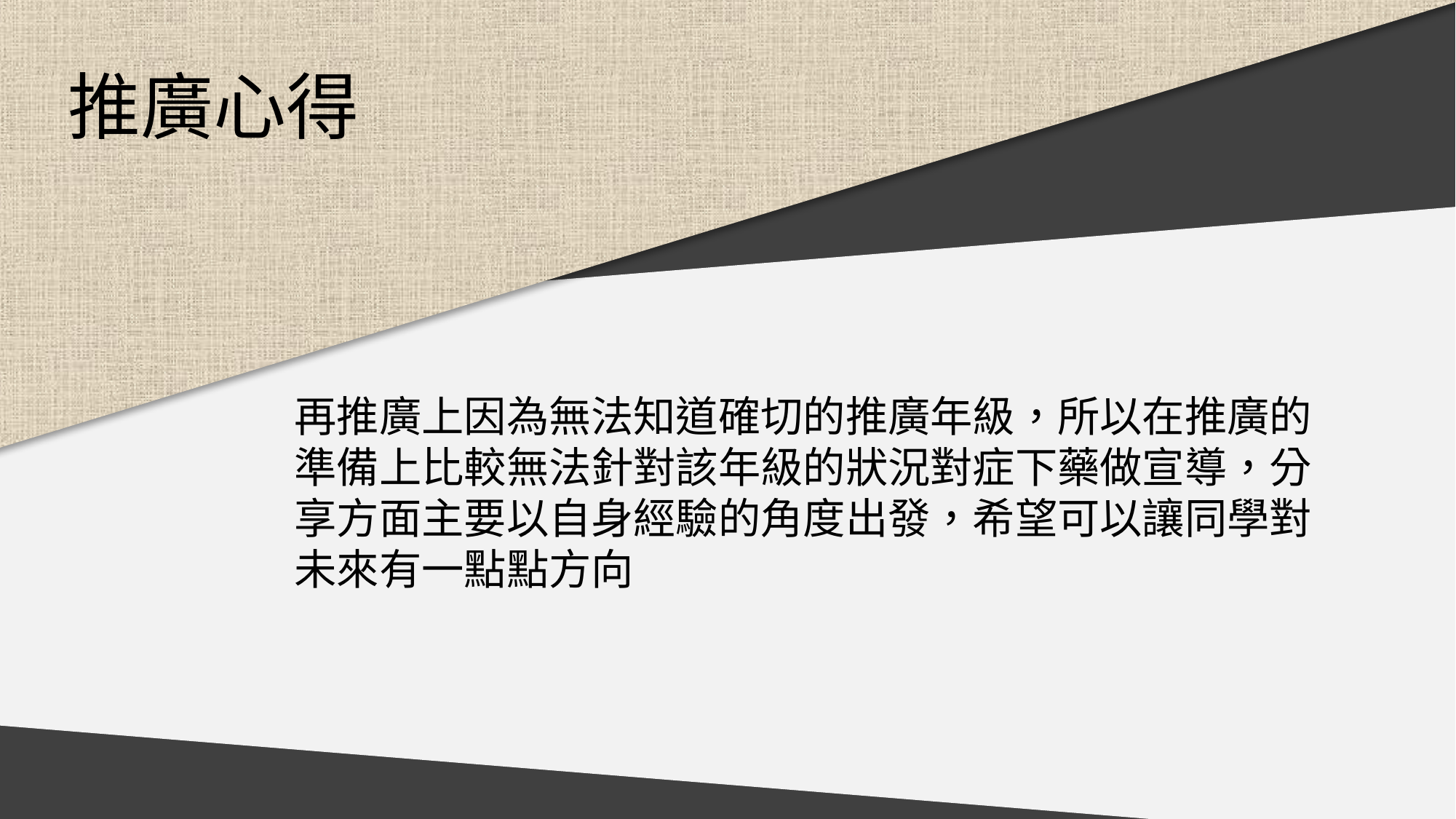

推廣心得
再推廣上因為無法知道確切的推廣年級，所以在推廣的準備上比較無法針對該年級的狀況對症下藥做宣導，分享方面主要以自身經驗的角度出發，希望可以讓同學對未來有一點點方向